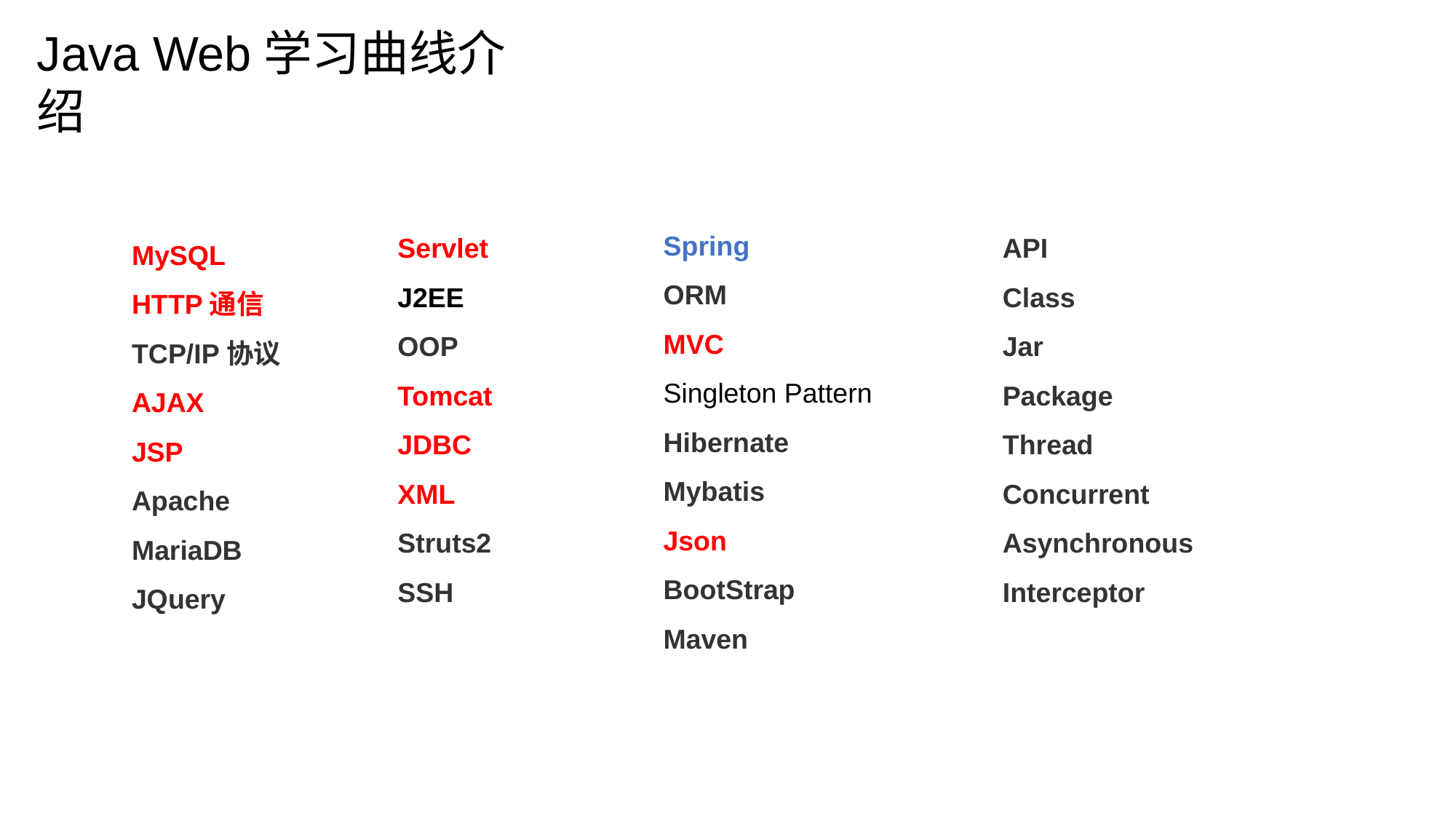

Java Web学习曲线介绍
Spring
ORM
MVC
Singleton Pattern
Hibernate
Mybatis
Json
BootStrap
Maven

Servlet
J2EE
OOP
Tomcat
JDBC
XML
Struts2
SSH

API
Class
Jar
Package
Thread
Concurrent
Asynchronous
Interceptor

MySQL
HTTP通信
TCP/IP协议
AJAX
JSP
Apache
MariaDB
JQuery